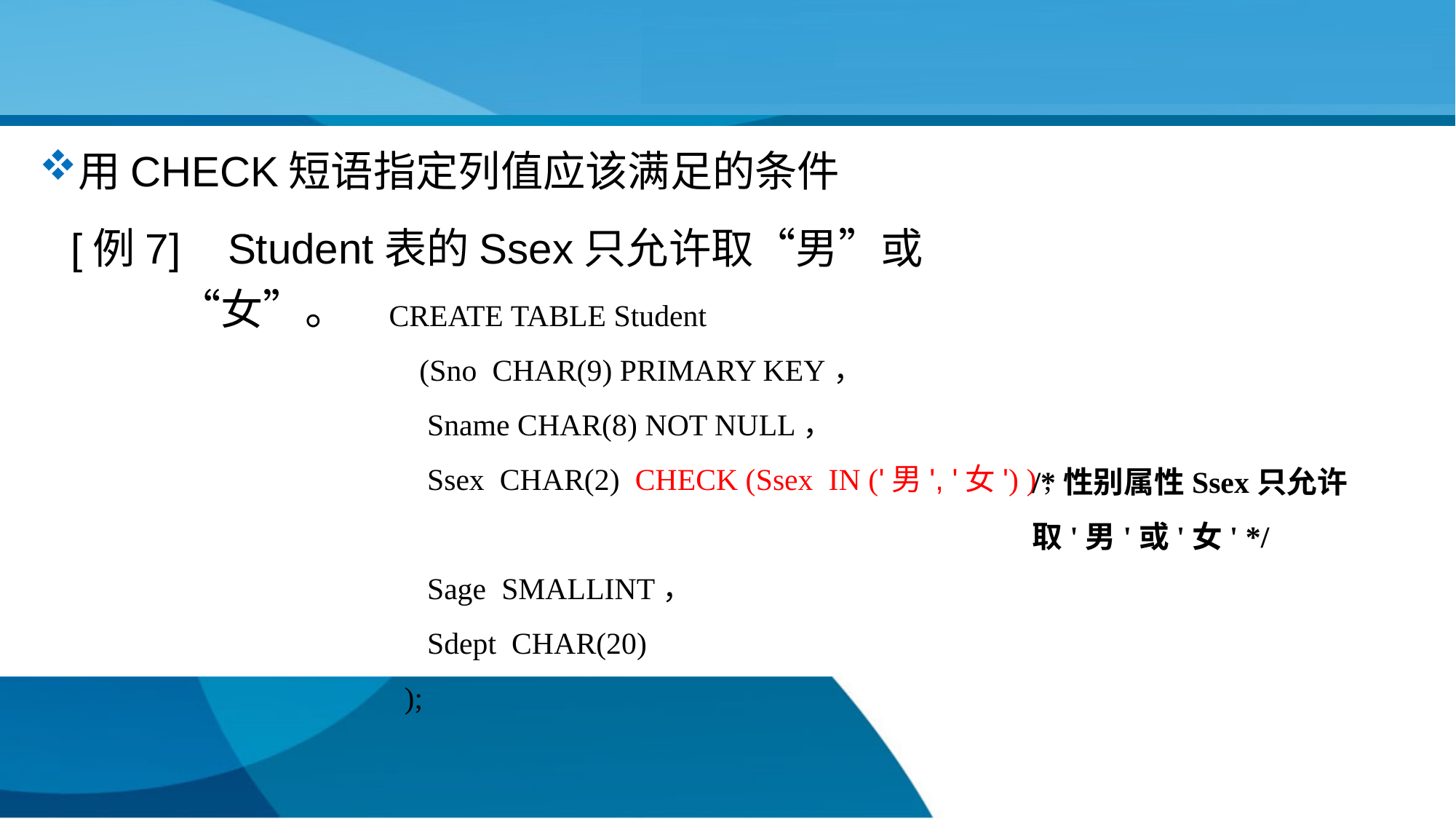

#
用CHECK短语指定列值应该满足的条件
[例7]    Student表的Ssex只允许取“男”或“女”。
CREATE TABLE Student
    (Sno  CHAR(9) PRIMARY KEY，
     Sname CHAR(8) NOT NULL，
     Ssex  CHAR(2)  CHECK (Ssex  IN ('男', '女') ) ,
     Sage  SMALLINT，
     Sdept  CHAR(20)
  );
/*性别属性Ssex只允许取'男'或'女' */